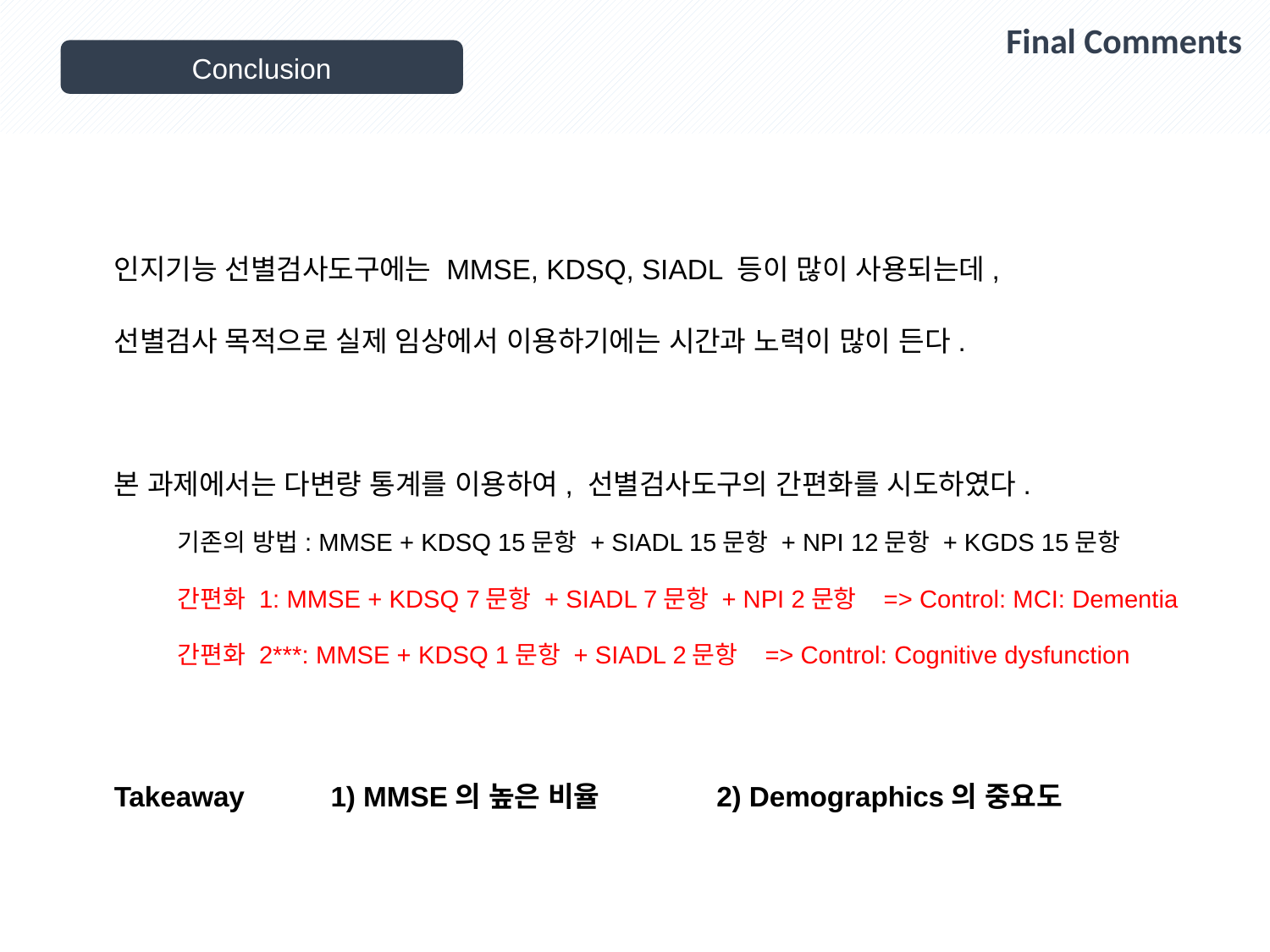

Final Comments

Conclusion
인지기능 선별검사도구에는 MMSE, KDSQ, SIADL 등이 많이 사용되는데,
선별검사 목적으로 실제 임상에서 이용하기에는 시간과 노력이 많이 든다.

본 과제에서는 다변량 통계를 이용하여, 선별검사도구의 간편화를 시도하였다.
기존의 방법: MMSE + KDSQ 15문항 + SIADL 15문항 + NPI 12문항 + KGDS 15문항
간편화 1: MMSE + KDSQ 7문항 + SIADL 7문항 + NPI 2문항   => Control: MCI: Dementia
간편화 2***: MMSE + KDSQ 1문항 + SIADL 2문항   => Control: Cognitive dysfunction

Takeaway           1) MMSE의 높은 비율              2) Demographics의 중요도